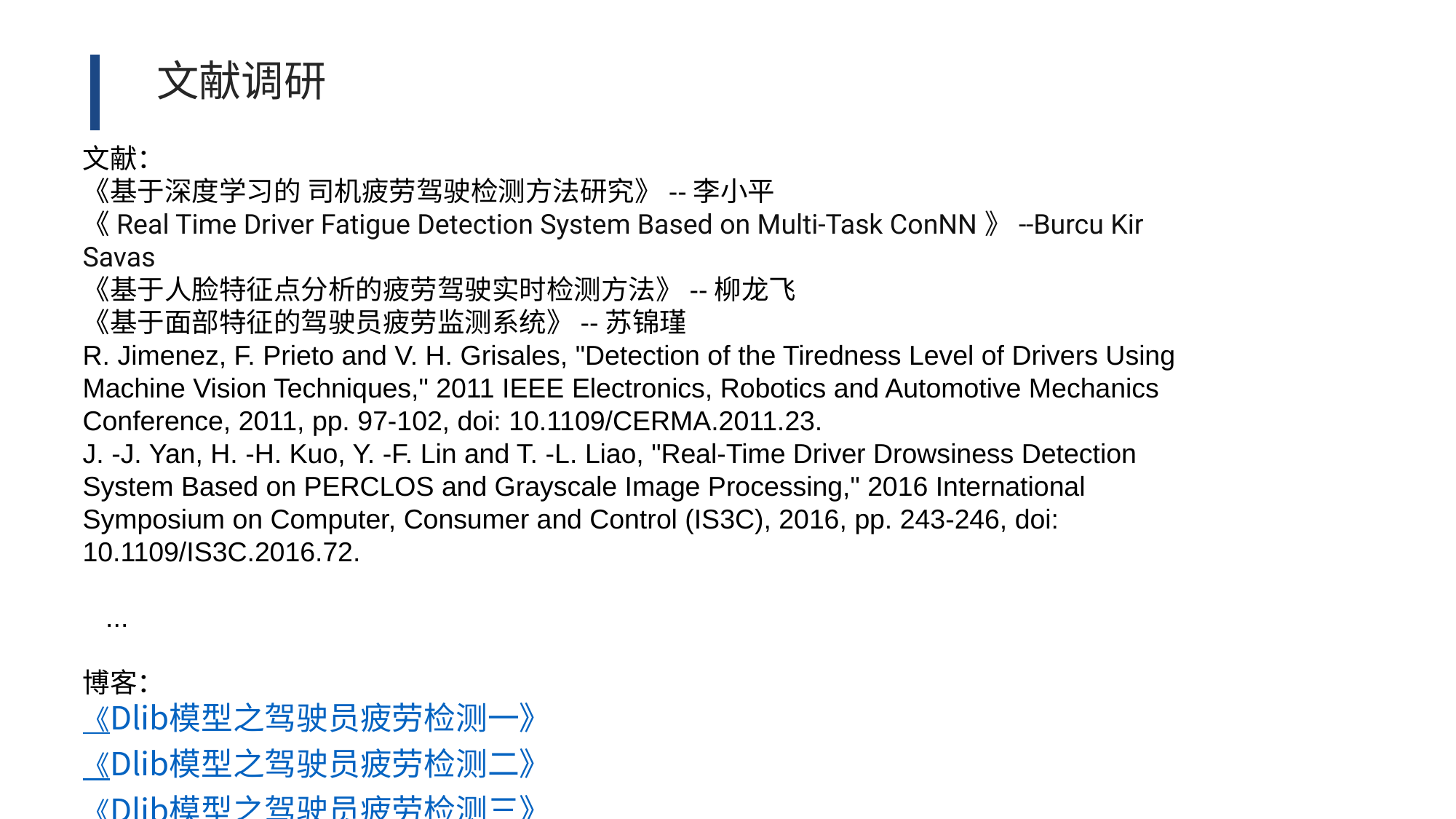

文献调研
文献：
《基于深度学习的 司机疲劳驾驶检测方法研究》--李小平
《Real Time Driver Fatigue Detection System Based on Multi-Task ConNN》--Burcu Kir Savas
《基于人脸特征点分析的疲劳驾驶实时检测方法》--柳龙飞
《基于面部特征的驾驶员疲劳监测系统》--苏锦瑾
R. Jimenez, F. Prieto and V. H. Grisales, "Detection of the Tiredness Level of Drivers Using Machine Vision Techniques," 2011 IEEE Electronics, Robotics and Automotive Mechanics Conference, 2011, pp. 97-102, doi: 10.1109/CERMA.2011.23.
J. -J. Yan, H. -H. Kuo, Y. -F. Lin and T. -L. Liao, "Real-Time Driver Drowsiness Detection System Based on PERCLOS and Grayscale Image Processing," 2016 International Symposium on Computer, Consumer and Control (IS3C), 2016, pp. 243-246, doi: 10.1109/IS3C.2016.72.

   ...

博客：
《Dlib模型之驾驶员疲劳检测一》
《Dlib模型之驾驶员疲劳检测二》
《Dlib模型之驾驶员疲劳检测三》
   ...